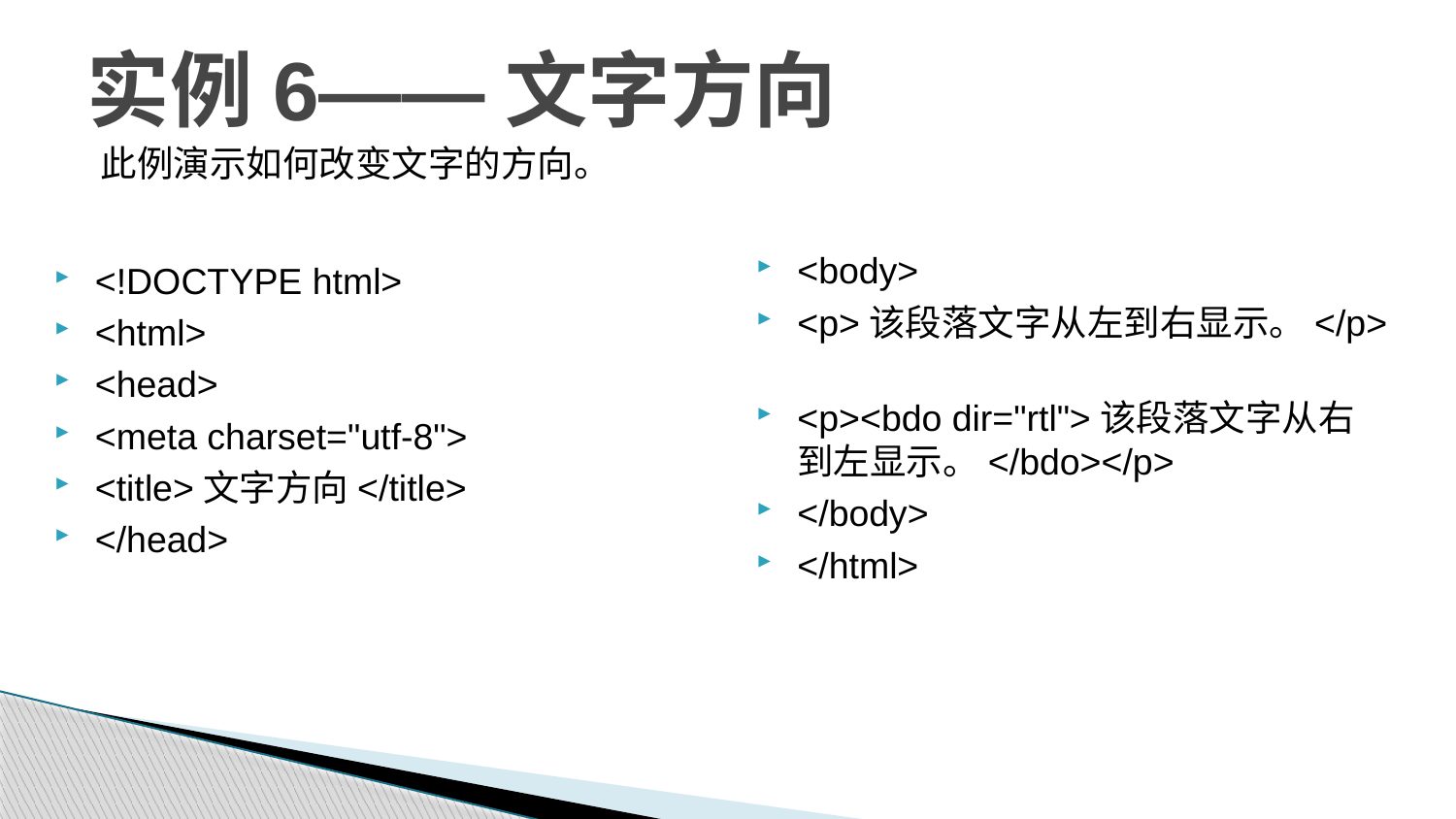

# 实例6——文字方向
此例演示如何改变文字的方向。
<body>
<p>该段落文字从左到右显示。</p>
<p><bdo dir="rtl">该段落文字从右到左显示。</bdo></p>
</body>
</html>
<!DOCTYPE html>
<html>
<head>
<meta charset="utf-8">
<title>文字方向</title>
</head>